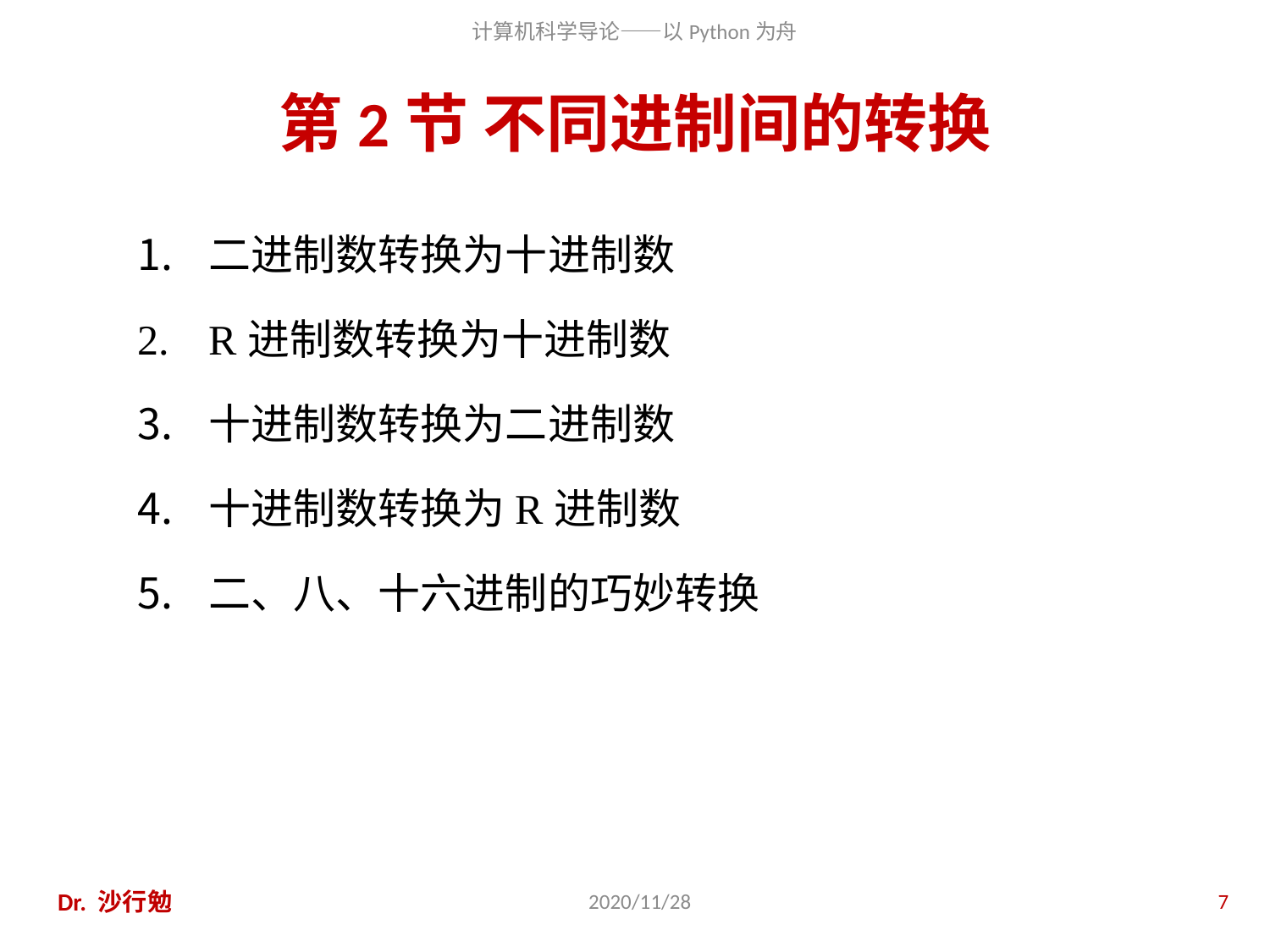

# 第2节 不同进制间的转换
二进制数转换为十进制数
R进制数转换为十进制数
十进制数转换为二进制数
十进制数转换为R进制数
二、八、十六进制的巧妙转换
Dr. 沙行勉
2020/11/28
7